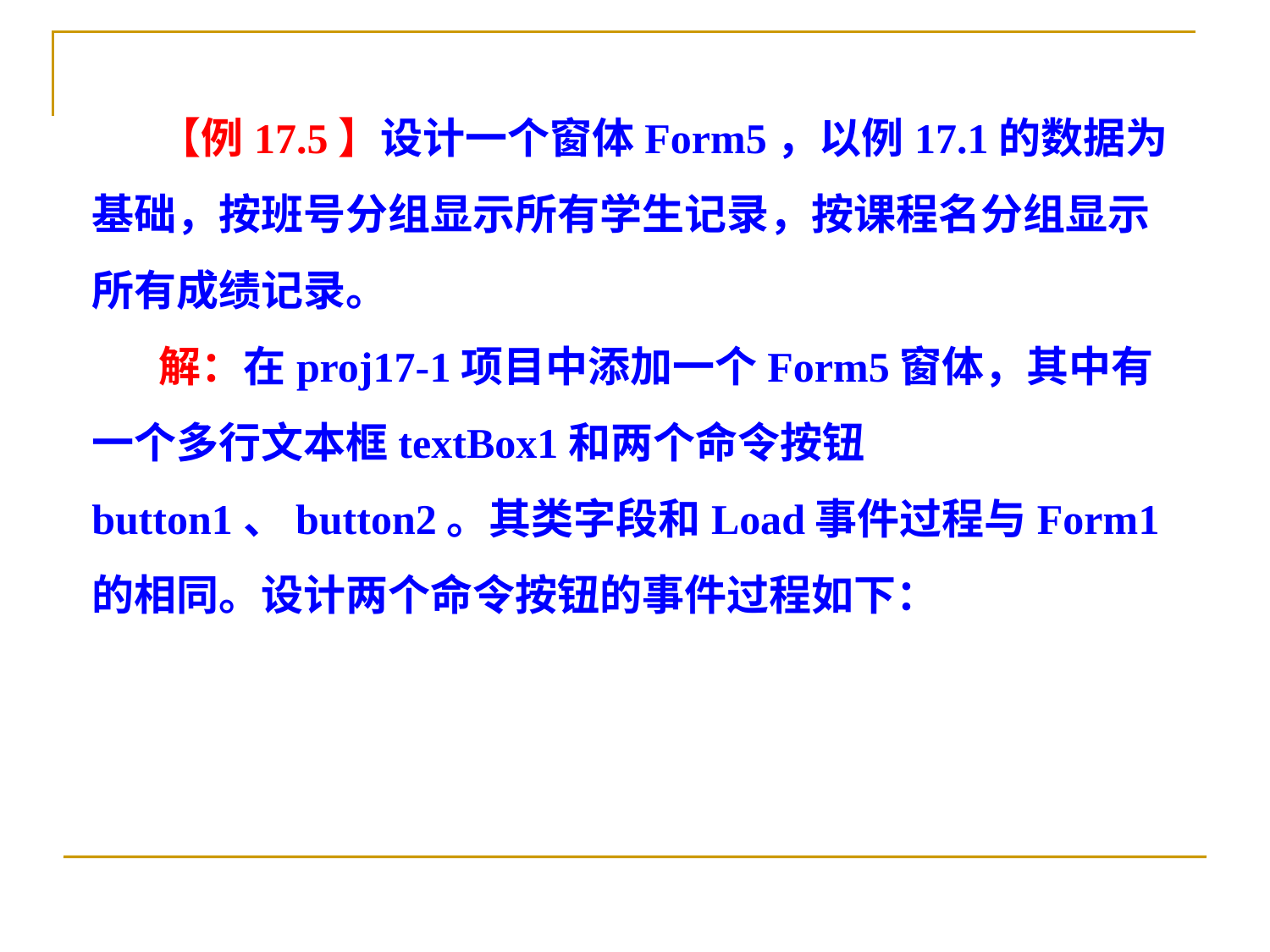

【例17.5】设计一个窗体Form5，以例17.1的数据为基础，按班号分组显示所有学生记录，按课程名分组显示所有成绩记录。
      解：在proj17-1项目中添加一个Form5窗体，其中有一个多行文本框textBox1和两个命令按钮button1、button2。其类字段和Load事件过程与Form1的相同。设计两个命令按钮的事件过程如下：